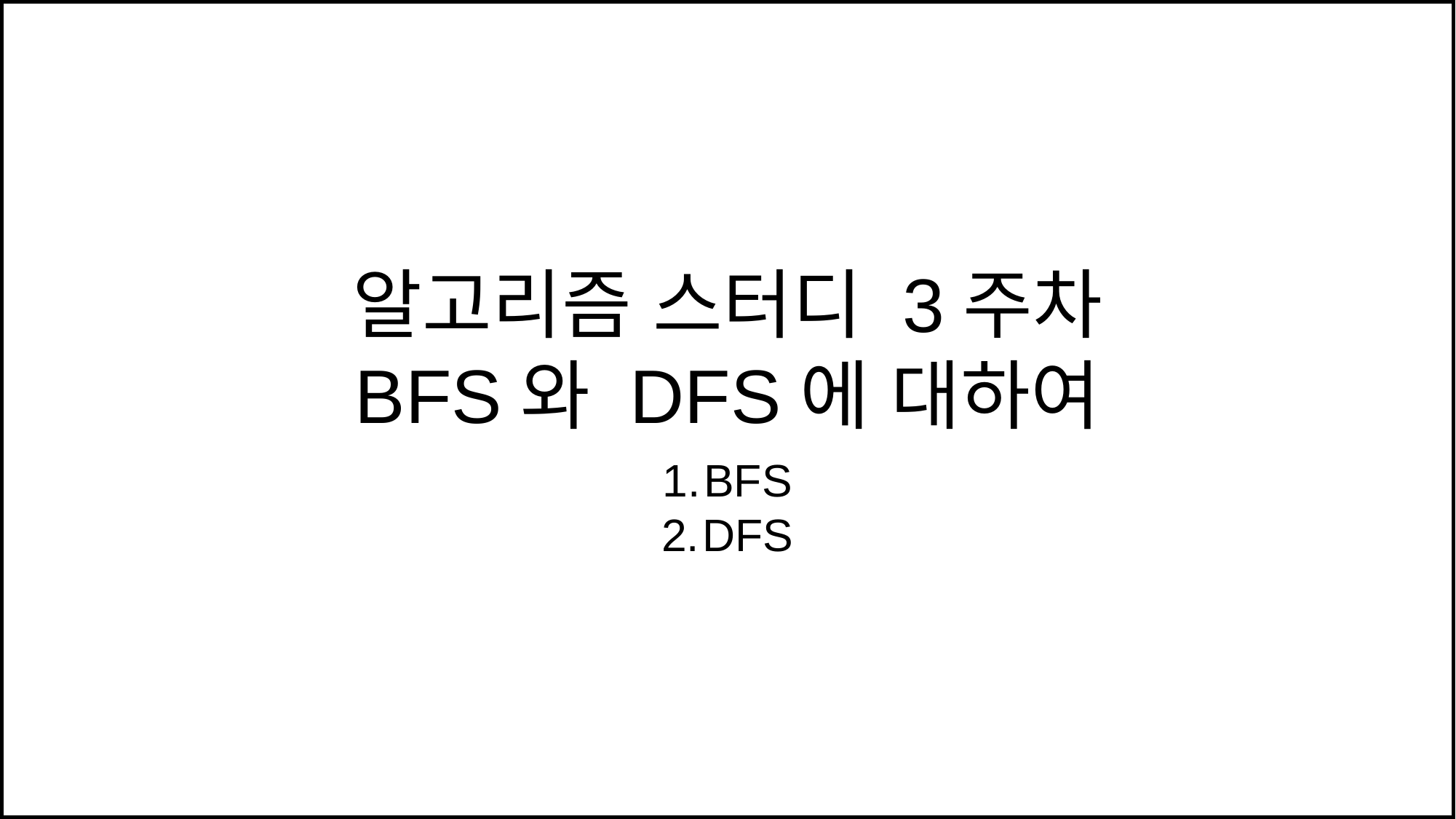

알고리즘 스터디 3주차
BFS와 DFS에 대하여
BFS
DFS